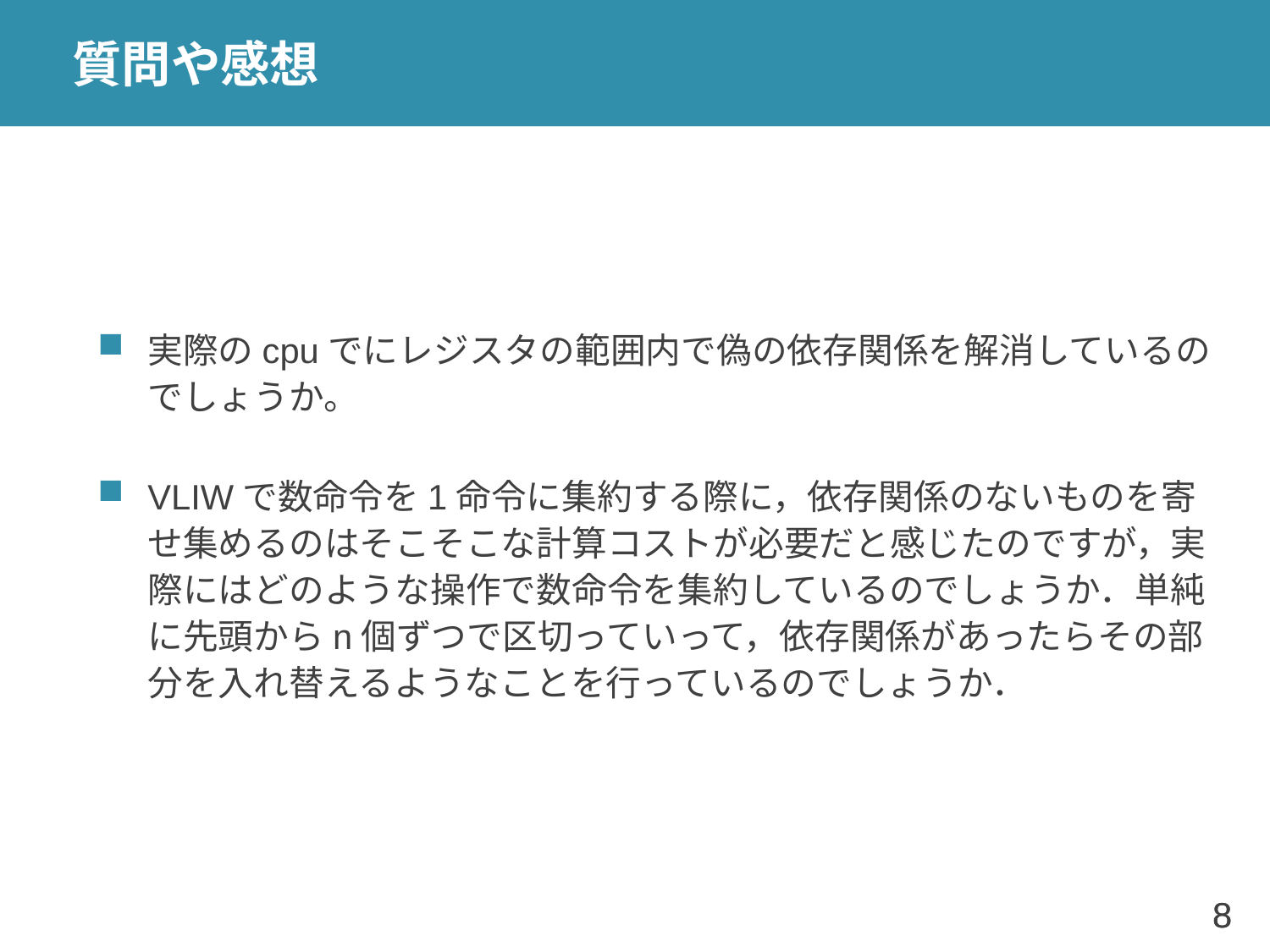

# 質問や感想
実際のcpuでにレジスタの範囲内で偽の依存関係を解消しているのでしょうか。
VLIWで数命令を1命令に集約する際に，依存関係のないものを寄せ集めるのはそこそこな計算コストが必要だと感じたのですが，実際にはどのような操作で数命令を集約しているのでしょうか．単純に先頭からn個ずつで区切っていって，依存関係があったらその部分を入れ替えるようなことを行っているのでしょうか．